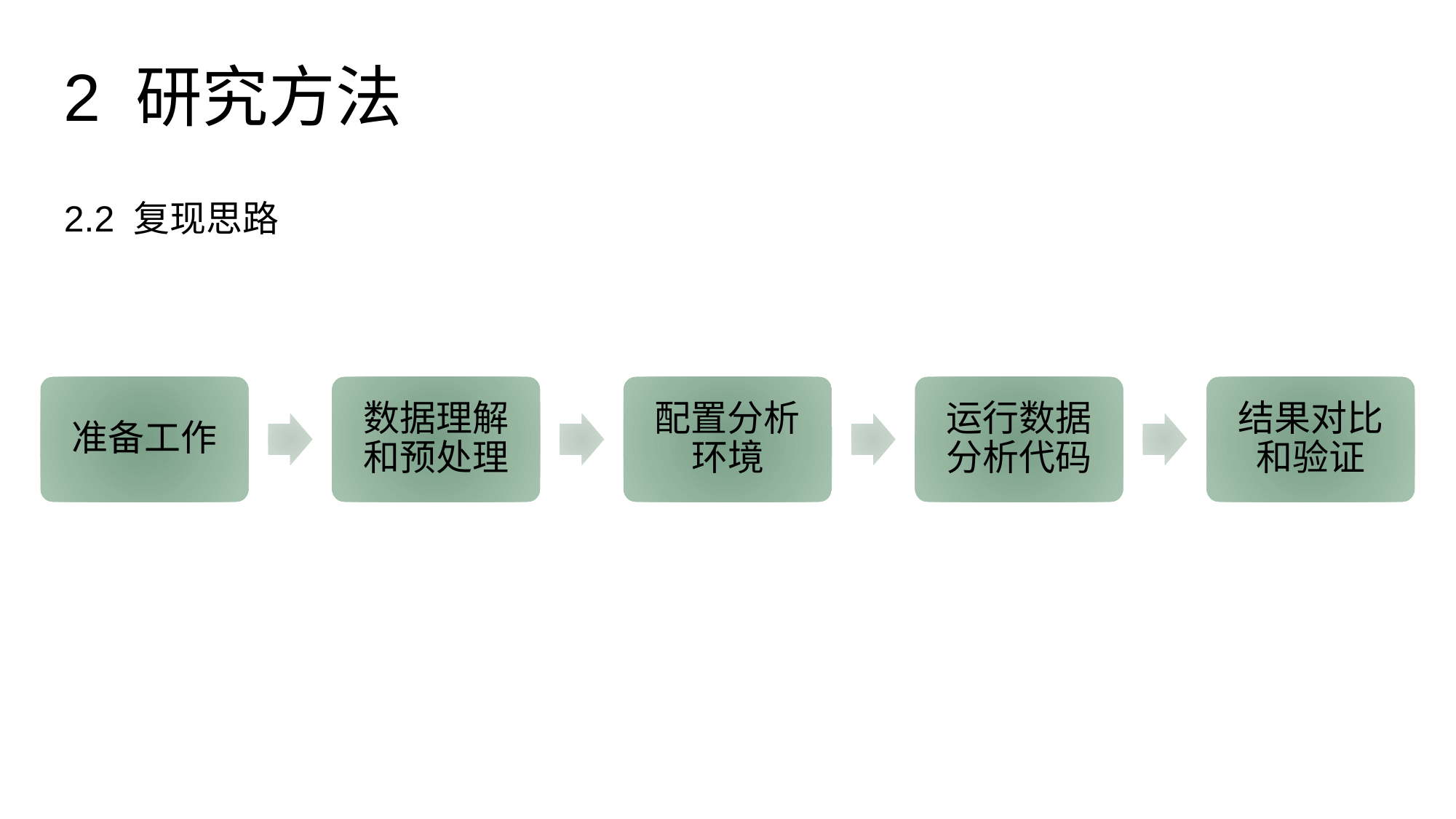

2 研究方法
2.2 复现思路
准备工作

数据理解和预处理

配置分析环境

运行数据分析代码

结果对比和验证